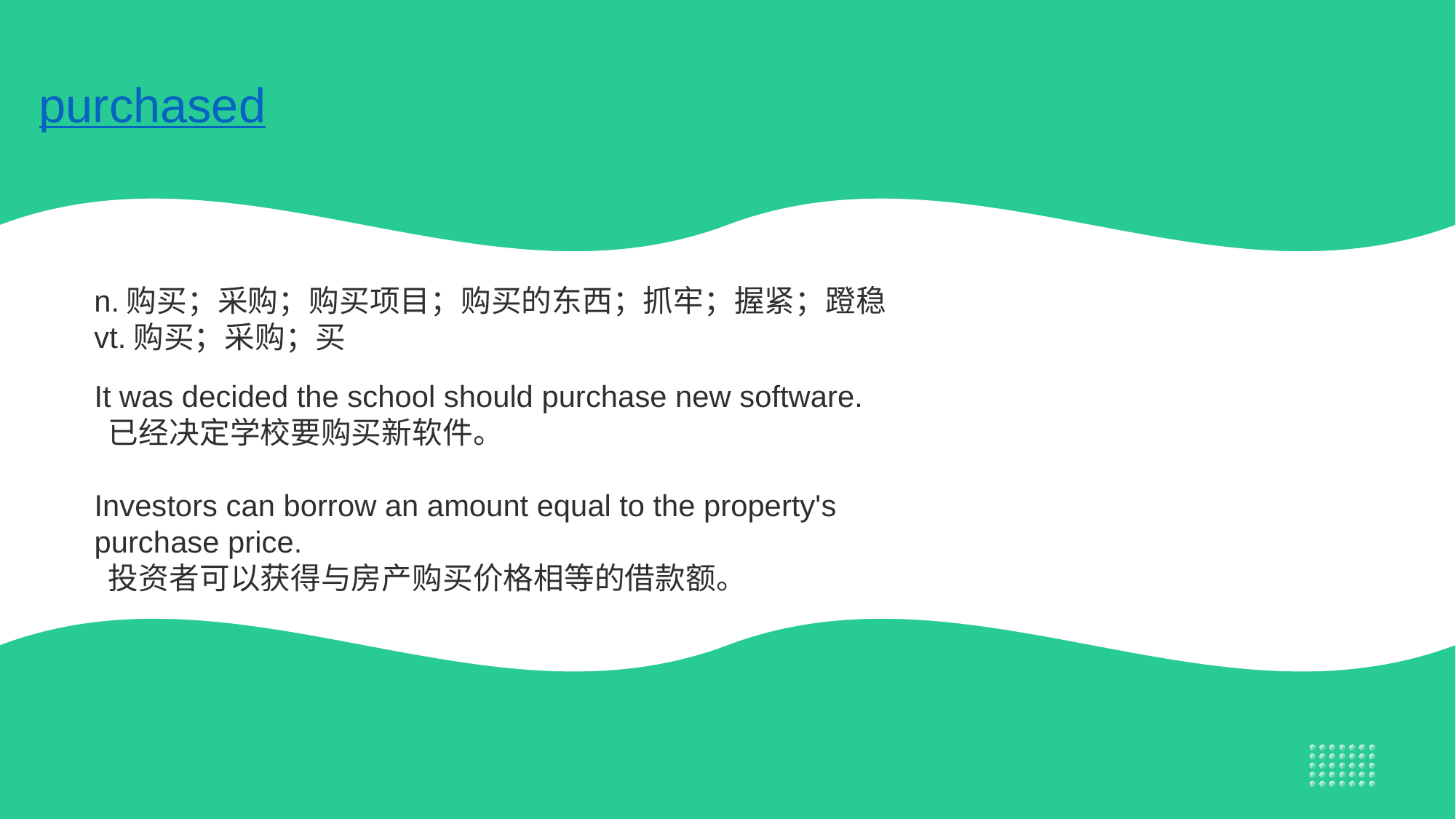

purchased
n.购买；采购；购买项目；购买的东西；抓牢；握紧；蹬稳
vt.购买；采购；买

It was decided the school should purchase new software.
 已经决定学校要购买新软件。

Investors can borrow an amount equal to the property's purchase price.
 投资者可以获得与房产购买价格相等的借款额。